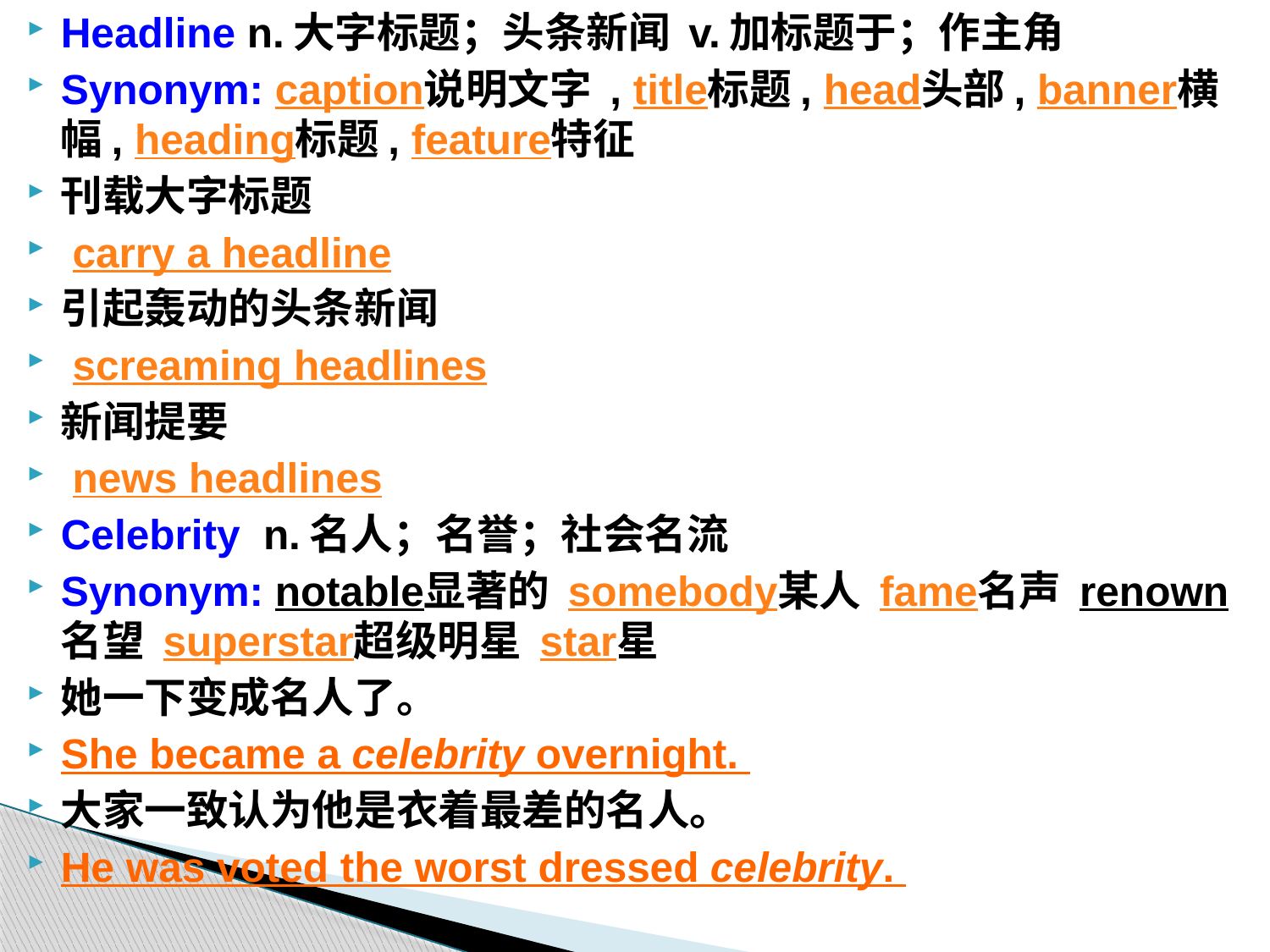

Headline n.大字标题；头条新闻 v.加标题于；作主角
Synonym: caption说明文字 , title标题, head头部, banner横幅, heading标题, feature特征
刊载大字标题
 carry a headline
引起轰动的头条新闻
 screaming headlines
新闻提要
 news headlines
Celebrity  n.名人；名誉；社会名流
Synonym: notable显著的 somebody某人 fame名声 renown名望 superstar超级明星 star星
她一下变成名人了。
She became a celebrity overnight.
大家一致认为他是衣着最差的名人。
He was voted the worst dressed celebrity.